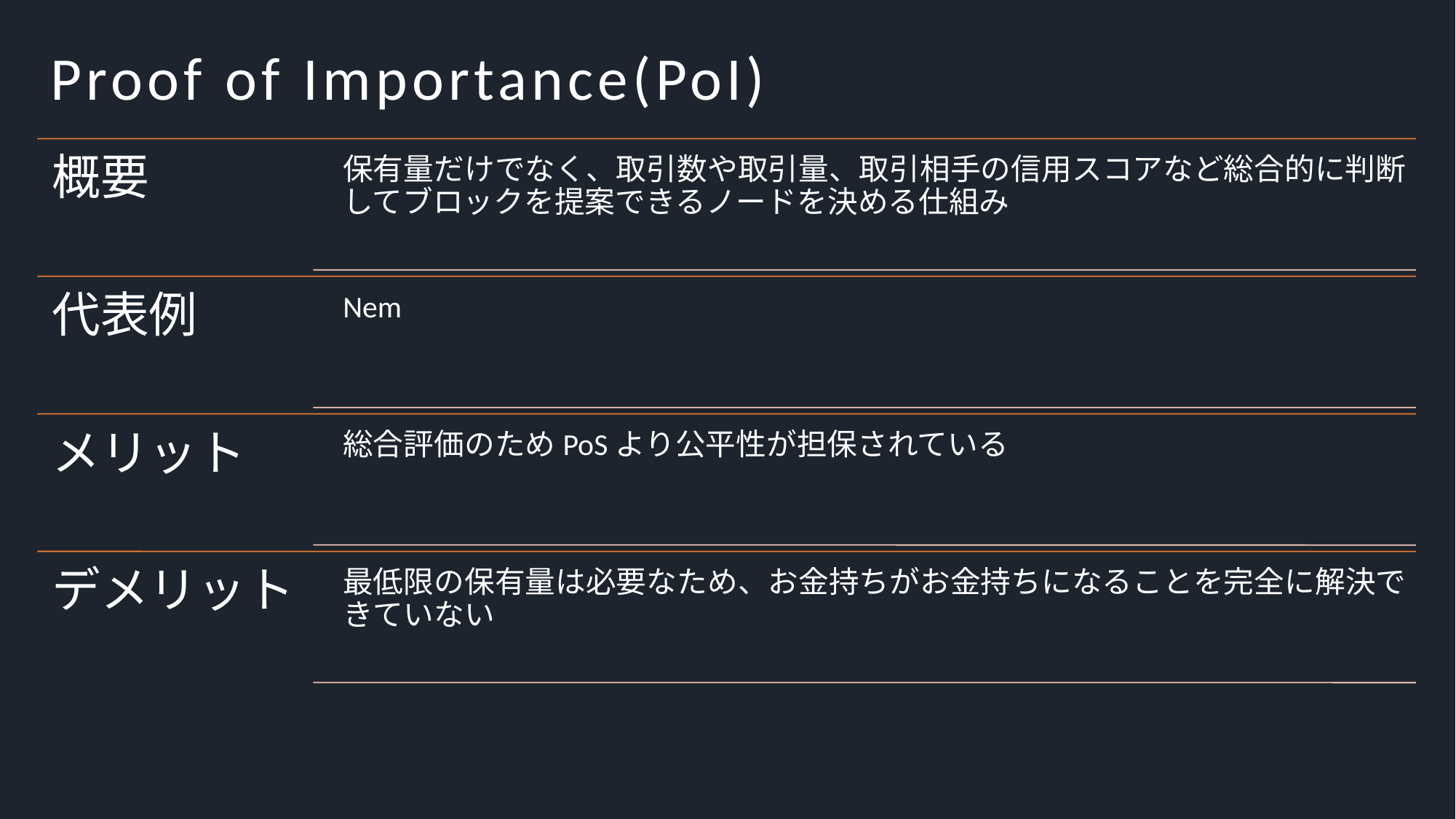

# Proof of Importance(PoI)
概要
保有量だけでなく、取引数や取引量、取引相手の信用スコアなど総合的に判断してブロックを提案できるノードを決める仕組み
代表例
Nem
メリット
総合評価のためPoSより公平性が担保されている
デメリット
最低限の保有量は必要なため、お金持ちがお金持ちになることを完全に解決できていない